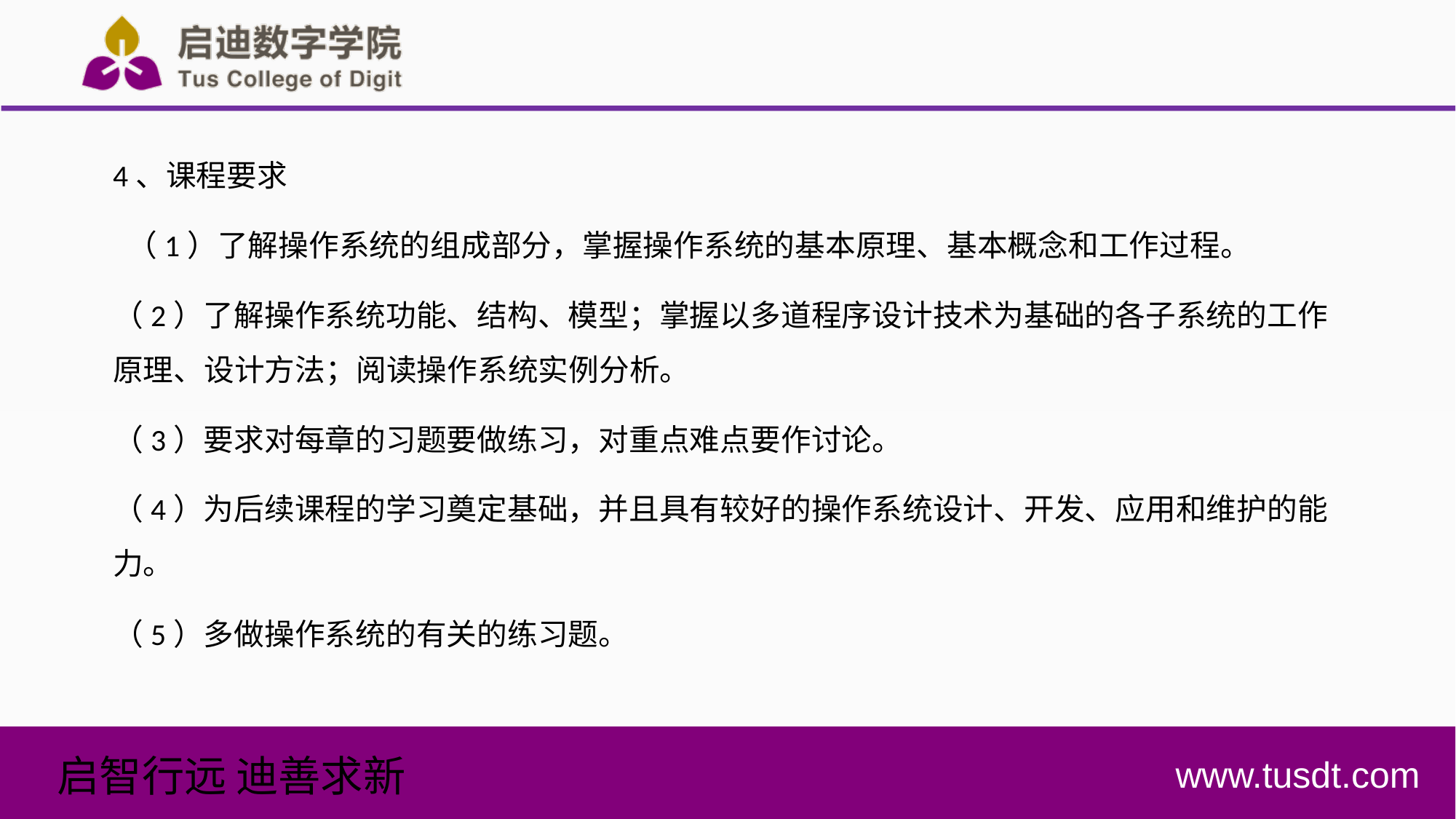

4、课程要求
 （1）了解操作系统的组成部分，掌握操作系统的基本原理、基本概念和工作过程。
（2）了解操作系统功能、结构、模型；掌握以多道程序设计技术为基础的各子系统的工作原理、设计方法；阅读操作系统实例分析。
（3）要求对每章的习题要做练习，对重点难点要作讨论。
（4）为后续课程的学习奠定基础，并且具有较好的操作系统设计、开发、应用和维护的能力。
（5）多做操作系统的有关的练习题。